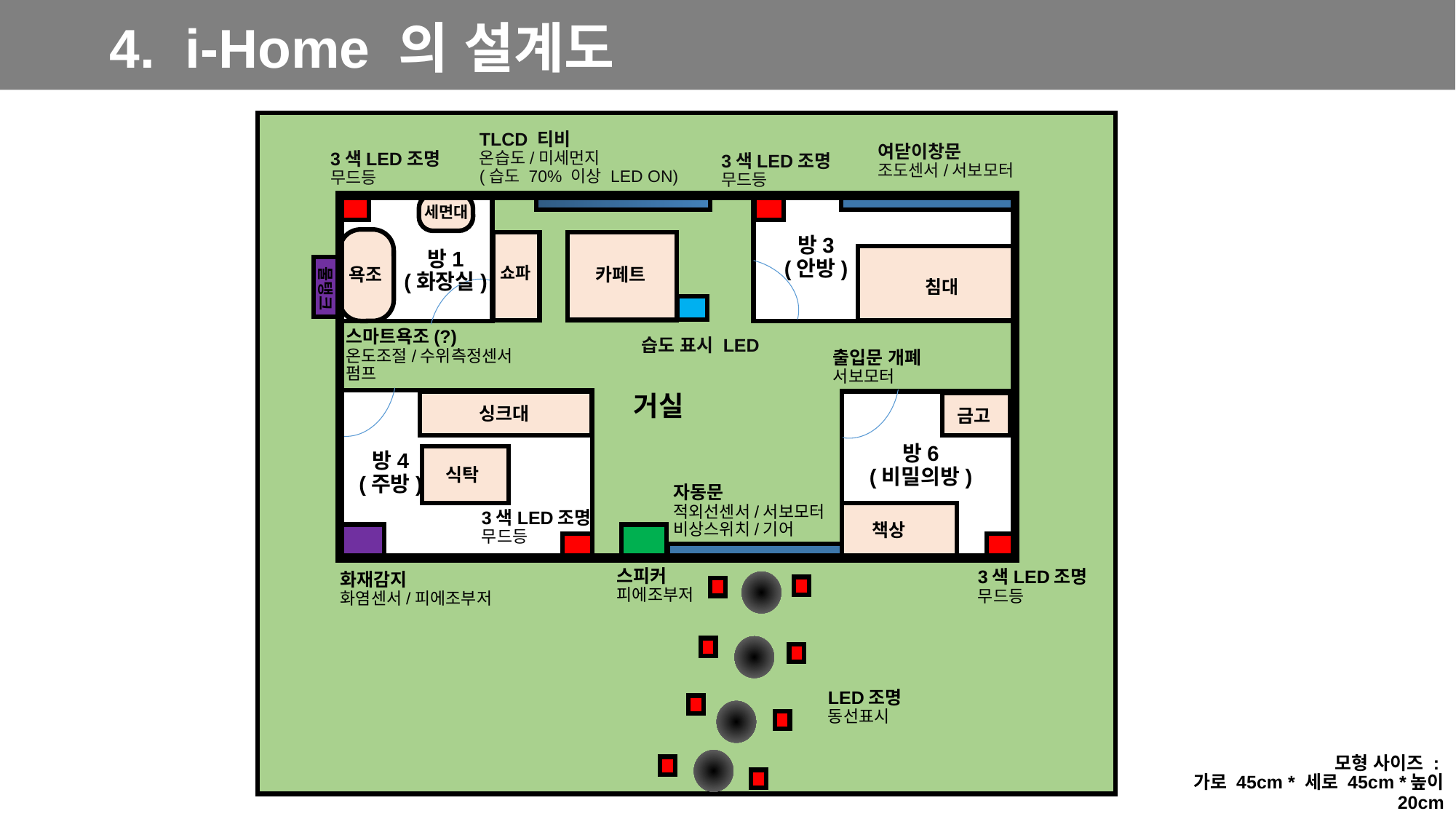

4.  i-Home 의 설계도
TLCD 티비
온습도/미세먼지
(습도 70% 이상 LED ON)
여닫이창문
조도센서/서보모터
3색LED조명
무드등
3색LED조명
무드등

세면대

방3
(안방)
방1
(화장실)
쇼파
욕조
카페트
침대

물탱크

습도 표시 LED

스마트욕조(?)
온도조절/수위측정센서
펌프
출입문 개폐
서보모터

거실
싱크대
금고

방6
(비밀의방)
방4
(주방)
식탁

자동문
적외선센서/서보모터
비상스위치/기어
3색LED조명
무드등
책상

스피커
피에조부저
3색LED조명
무드등
화재감지
화염센서/피에조부저

LED조명
동선표시

모형 사이즈 :
가로 45cm * 세로 45cm *높이 20cm